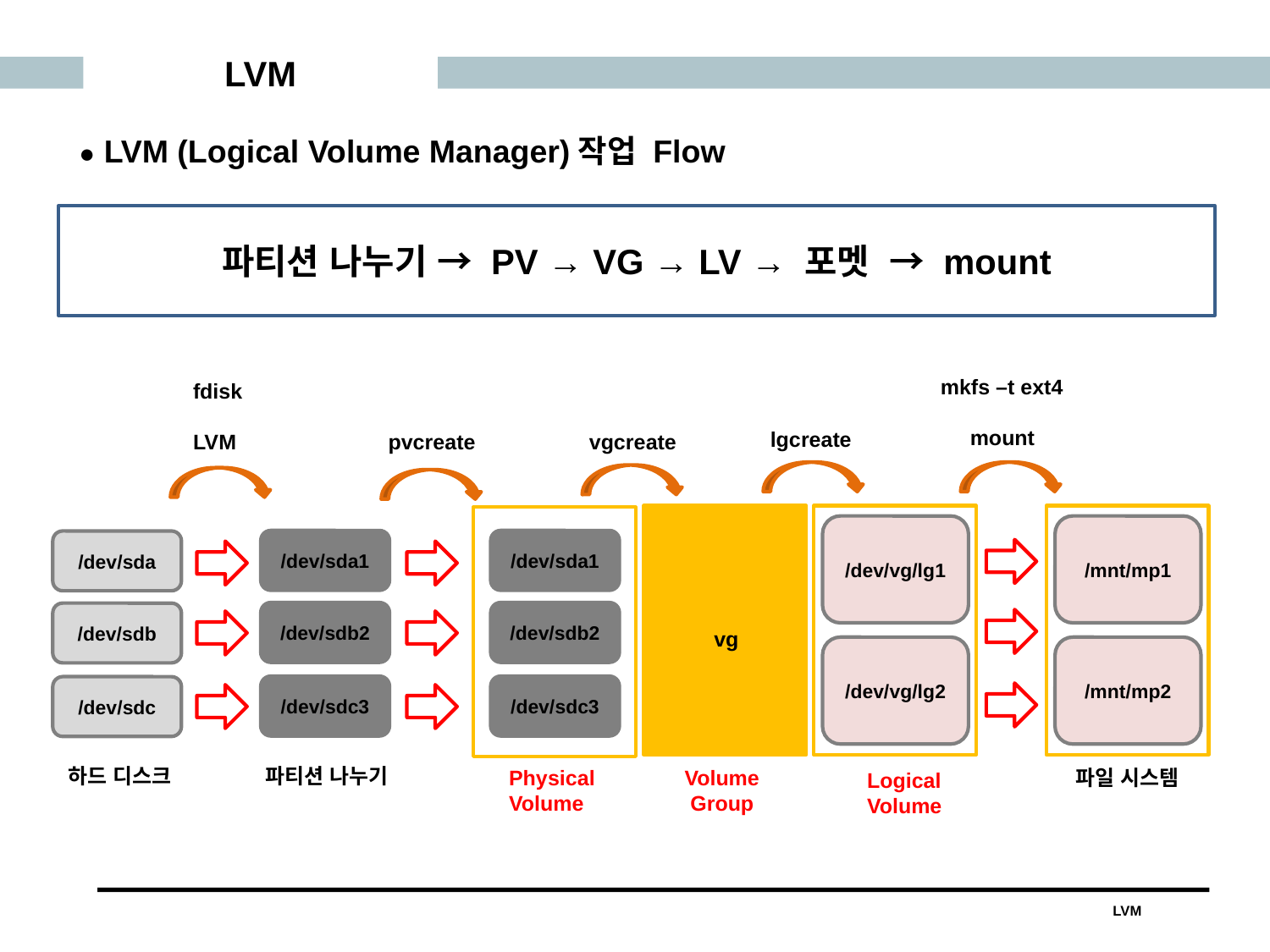

LVM

● LVM (Logical Volume Manager)작업 Flow
파티션 나누기 → PV → VG → LV → 포멧  → mount
mkfs –t ext4

     mount
fdisk

LVM
lgcreate
pvcreate
vgcreate

/dev/vg/lg1
/mnt/mp1
/dev/sda1
/dev/sda1
/dev/sda

/dev/sdb2
/dev/sdb2
/dev/sdb

vg
/dev/vg/lg2
/mnt/mp2
/dev/sdc3
/dev/sdc3
/dev/sdc

하드 디스크
파티션 나누기
Physical
Volume
Volume
 Group
파일 시스템
Logical
Volume

LVM